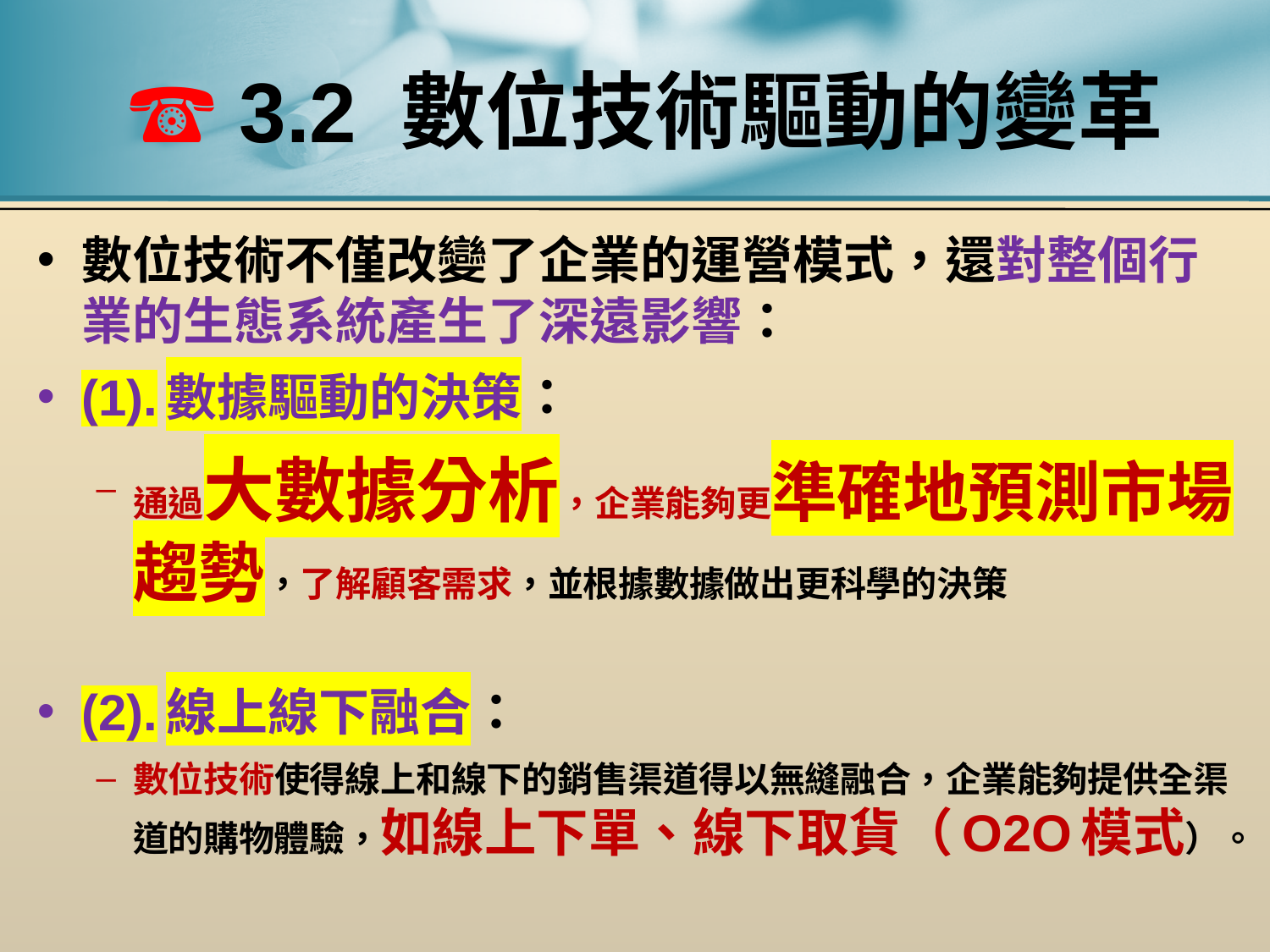

# ☎ 3.2 數位技術驅動的變革
數位技術不僅改變了企業的運營模式，還對整個行業的生態系統產生了深遠影響：
(1).數據驅動的決策：
通過大數據分析，企業能夠更準確地預測市場趨勢，了解顧客需求，並根據數據做出更科學的決策

(2).線上線下融合：
數位技術使得線上和線下的銷售渠道得以無縫融合，企業能夠提供全渠道的購物體驗，如線上下單、線下取貨（O2O模式）。